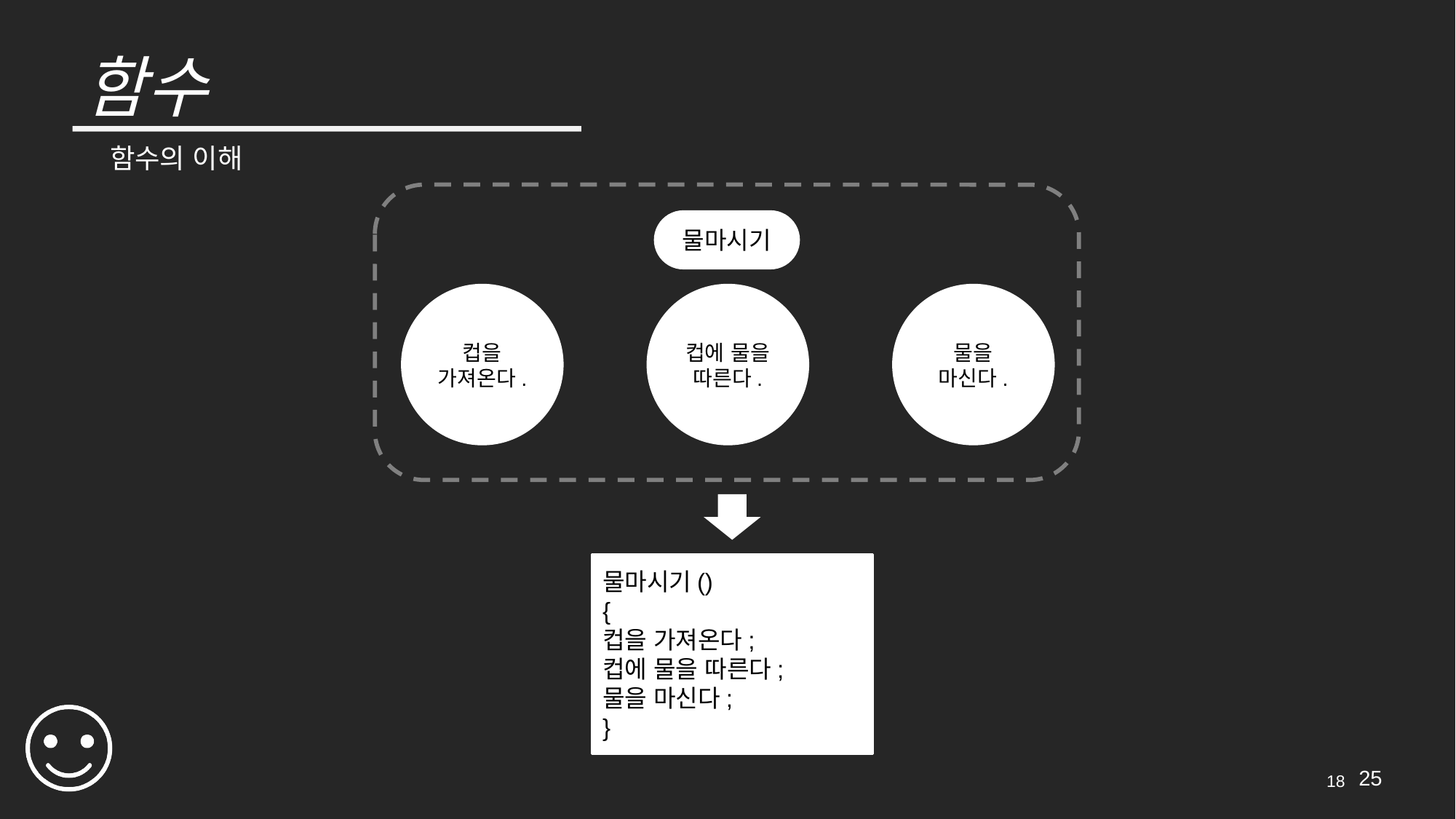

# 함수

함수의 이해

물마시기
컵을 가져온다.
컵에 물을 따른다.
물을 마신다.

물마시기()
{
컵을 가져온다;
컵에 물을 따른다;
물을 마신다;
}
18